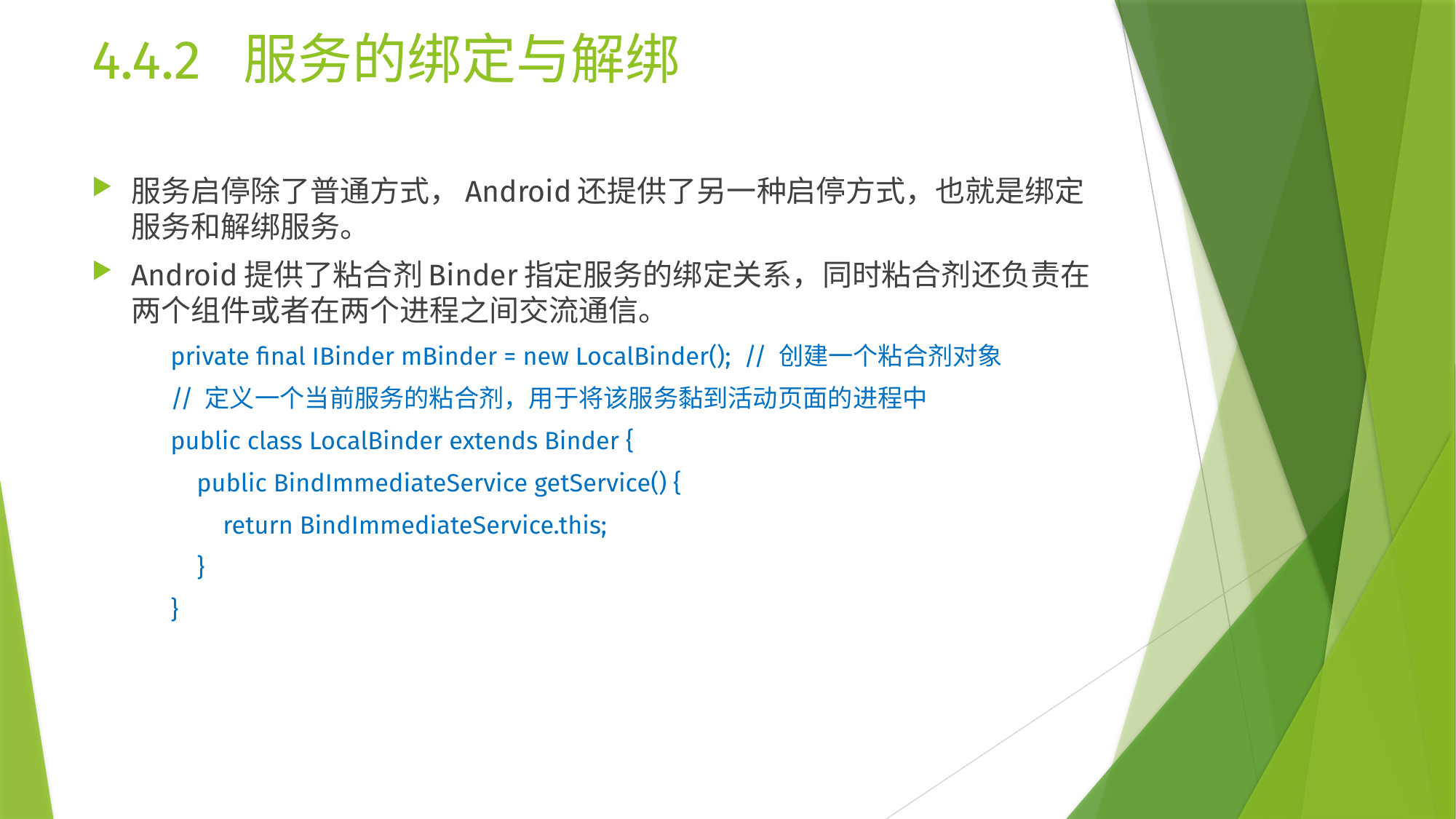

# 4.4.2  服务的绑定与解绑
服务启停除了普通方式，Android还提供了另一种启停方式，也就是绑定服务和解绑服务。
Android提供了粘合剂Binder指定服务的绑定关系，同时粘合剂还负责在两个组件或者在两个进程之间交流通信。
    private final IBinder mBinder = new LocalBinder();  // 创建一个粘合剂对象
    // 定义一个当前服务的粘合剂，用于将该服务黏到活动页面的进程中
    public class LocalBinder extends Binder {
        public BindImmediateService getService() {
            return BindImmediateService.this;
        }
    }